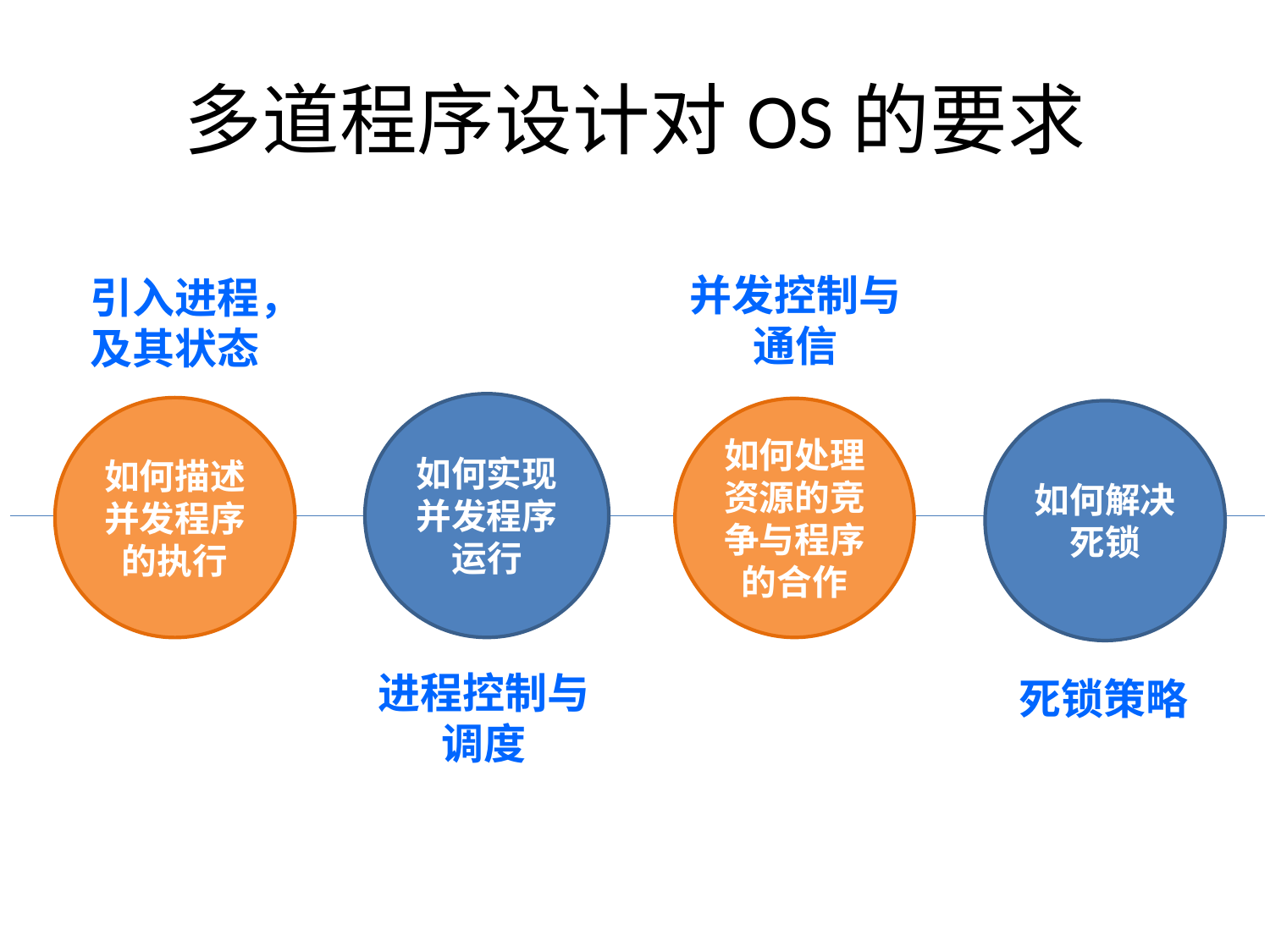

# 多道程序设计对OS的要求
并发控制与通信
引入进程，及其状态
如何实现并发程序运行
如何描述并发程序的执行
如何处理资源的竞争与程序的合作
如何解决死锁
进程控制与调度
死锁策略